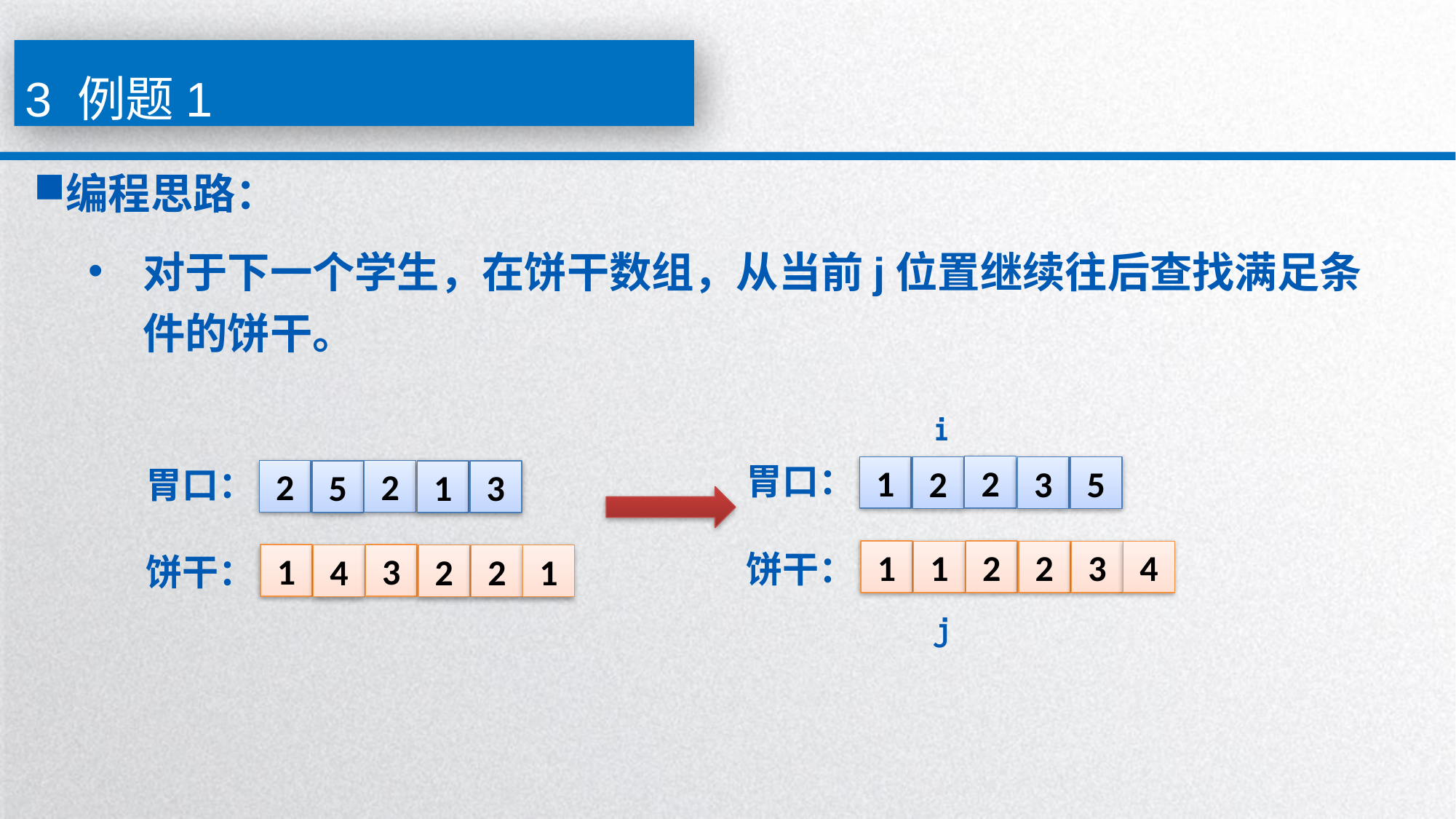

3 例题1
编程思路：
对于下一个学生，在饼干数组，从当前j位置继续往后查找满足条件的饼干。
i
胃口：
2
1
2
3
5
胃口：
2
2
5
1
3

饼干：
1
2
1
2
3
4
饼干：
1
3
4
2
2
1
j